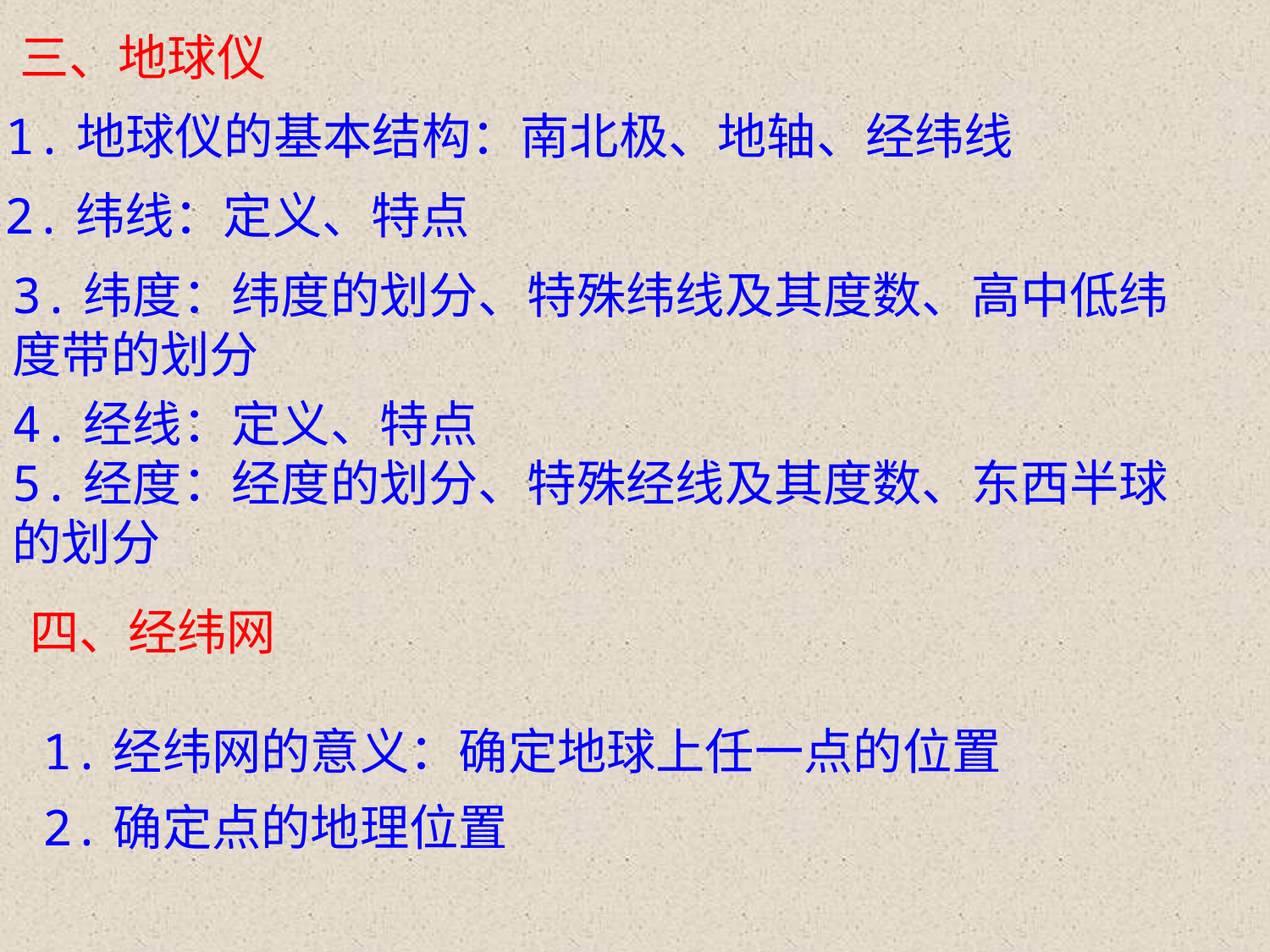

三、地球仪
1.地球仪的基本结构：南北极、地轴、经纬线
2.纬线：定义、特点
3.纬度：纬度的划分、特殊纬线及其度数、高中低纬度带的划分
4.经线：定义、特点
5.经度：经度的划分、特殊经线及其度数、东西半球的划分
四、经纬网
1.经纬网的意义：确定地球上任一点的位置
2.确定点的地理位置